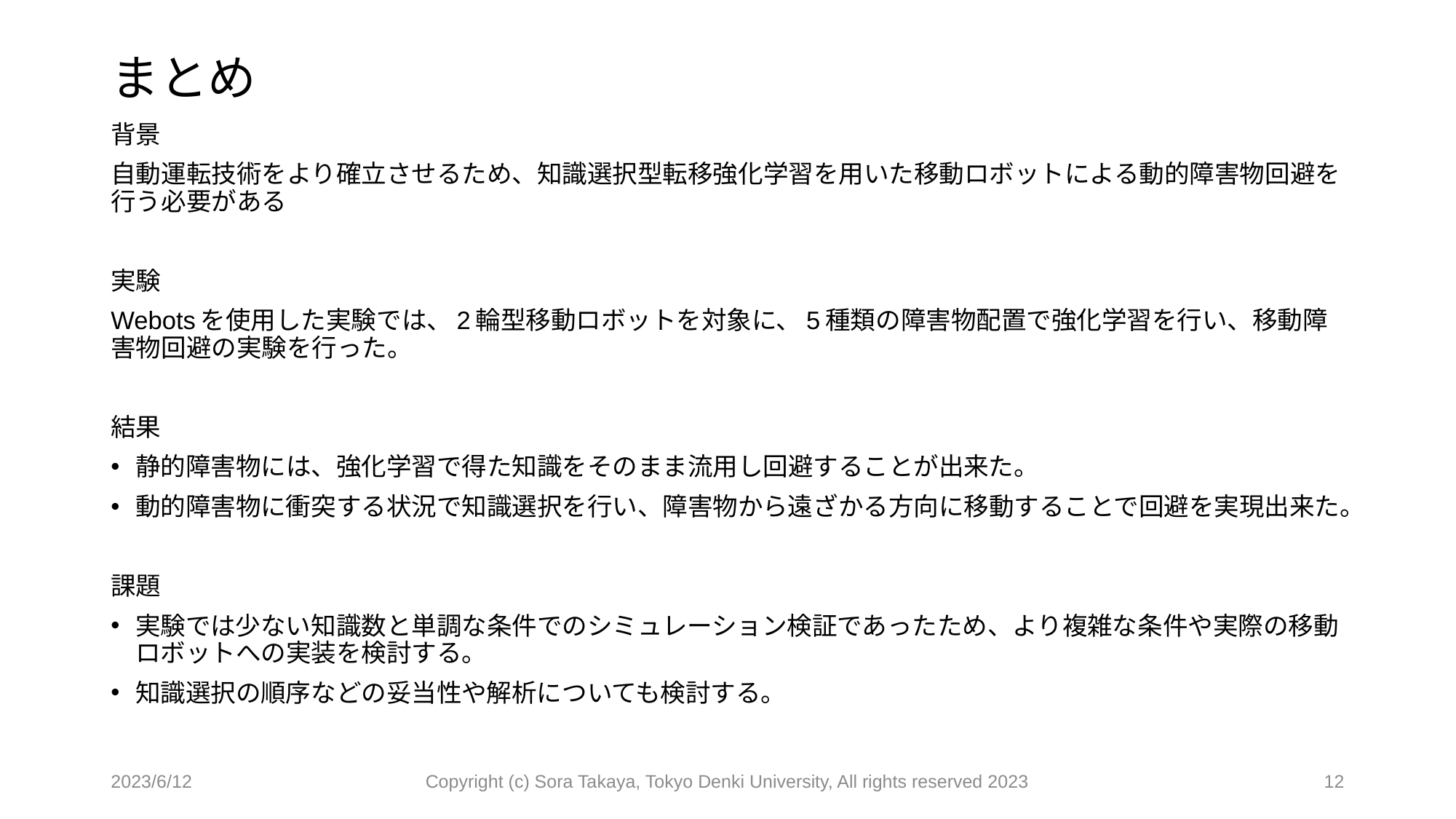

# まとめ
背景
自動運転技術をより確立させるため、知識選択型転移強化学習を用いた移動ロボットによる動的障害物回避を行う必要がある

実験
Webotsを使用した実験では、2輪型移動ロボットを対象に、5種類の障害物配置で強化学習を行い、移動障害物回避の実験を行った。

結果
静的障害物には、強化学習で得た知識をそのまま流用し回避することが出来た。
動的障害物に衝突する状況で知識選択を行い、障害物から遠ざかる方向に移動することで回避を実現出来た。

課題
実験では少ない知識数と単調な条件でのシミュレーション検証であったため、より複雑な条件や実際の移動ロボットへの実装を検討する。
知識選択の順序などの妥当性や解析についても検討する。
2023/6/12
12
Copyright (c) Sora Takaya, Tokyo Denki University, All rights reserved 2023